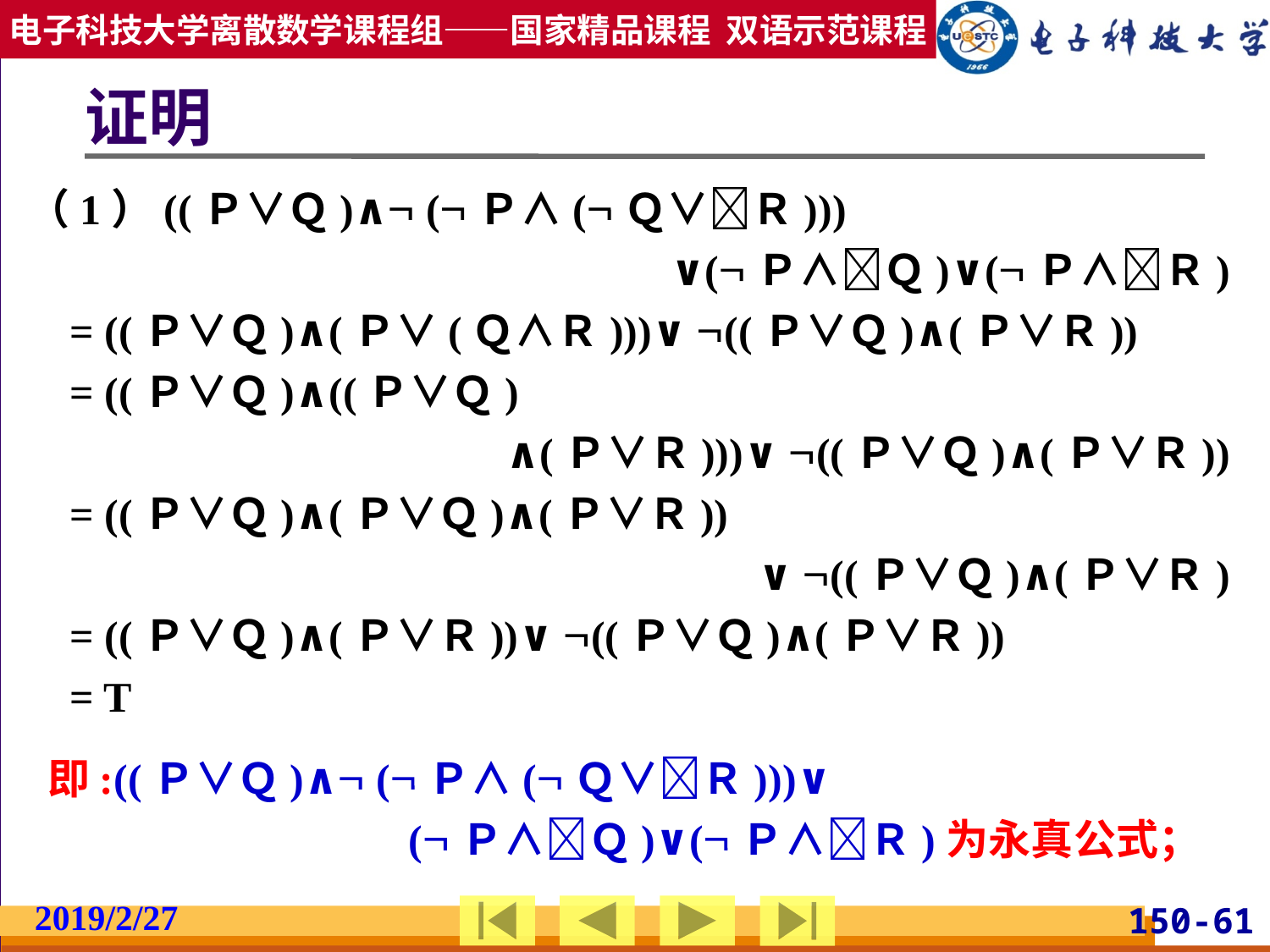

# 证明
（1）((Ｐ∨Ｑ)∧¬ (¬Ｐ∧(¬Ｑ∨¬Ｒ)))
∨(¬Ｐ∧¬Ｑ)∨(¬Ｐ∧¬Ｒ)
    = ((Ｐ∨Ｑ)∧(Ｐ∨(Ｑ∧Ｒ)))∨ ¬((Ｐ∨Ｑ)∧(Ｐ∨Ｒ))
    = ((Ｐ∨Ｑ)∧((Ｐ∨Ｑ)
∧(Ｐ∨Ｒ)))∨ ¬((Ｐ∨Ｑ)∧(Ｐ∨Ｒ))
    = ((Ｐ∨Ｑ)∧(Ｐ∨Ｑ)∧(Ｐ∨Ｒ))
∨ ¬((Ｐ∨Ｑ)∧(Ｐ∨Ｒ)
    = ((Ｐ∨Ｑ)∧(Ｐ∨Ｒ))∨ ¬((Ｐ∨Ｑ)∧(Ｐ∨Ｒ))
    = T
 即:((Ｐ∨Ｑ)∧¬ (¬Ｐ∧(¬Ｑ∨¬Ｒ)))∨
			(¬Ｐ∧¬Ｑ)∨(¬Ｐ∧¬Ｒ)为永真公式；
2019/2/27